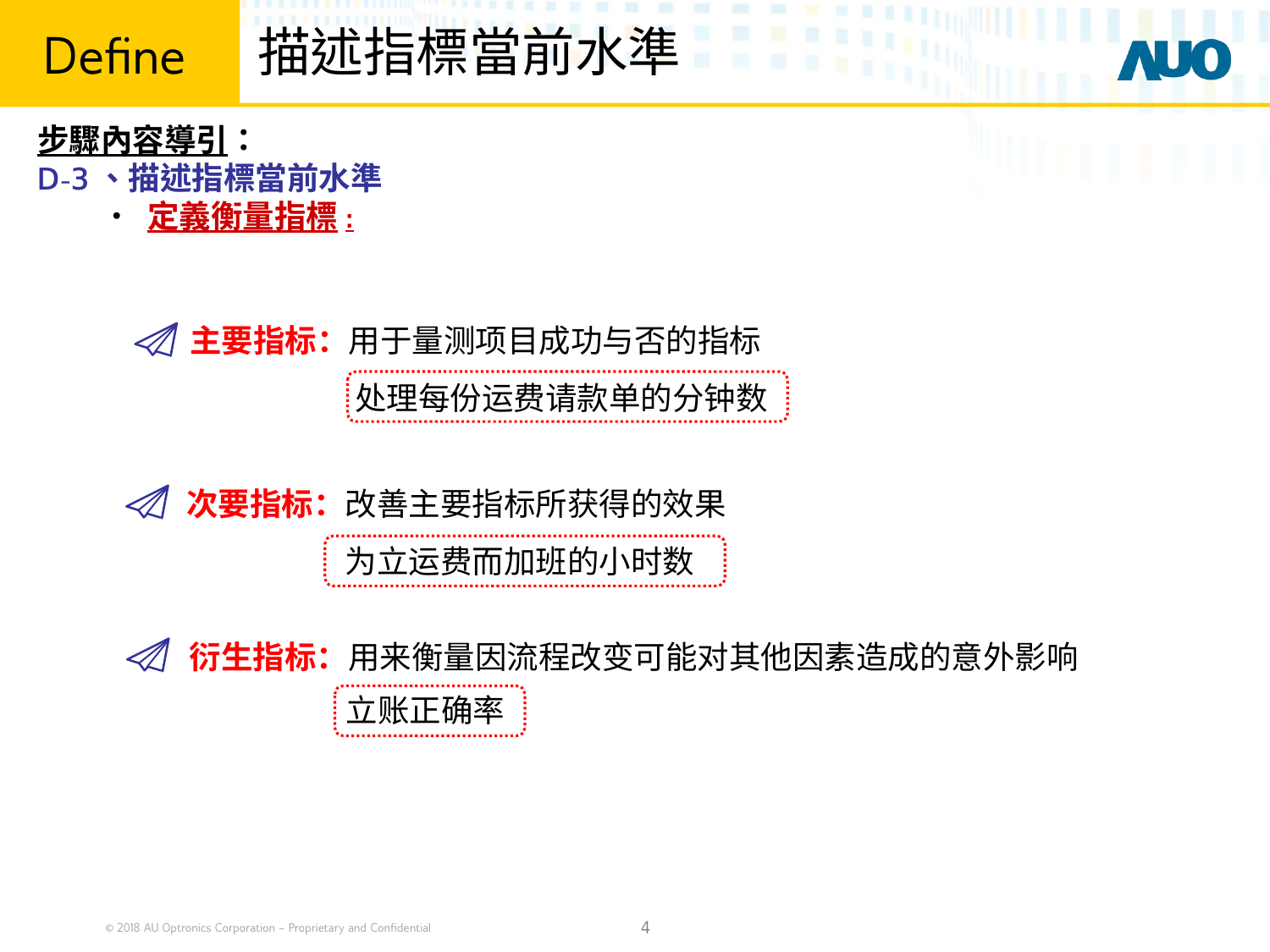

Define
# 描述指標當前水準
步驟內容導引：
D-3、描述指標當前水準
• 定義衡量指標:

主要指标：用于量测项目成功与否的指标

处理每份运费请款单的分钟数
为立运费而加班的小时数

立账正确率

次要指标：改善主要指标所获得的效果
衍生指标：用来衡量因流程改变可能对其他因素造成的意外影响